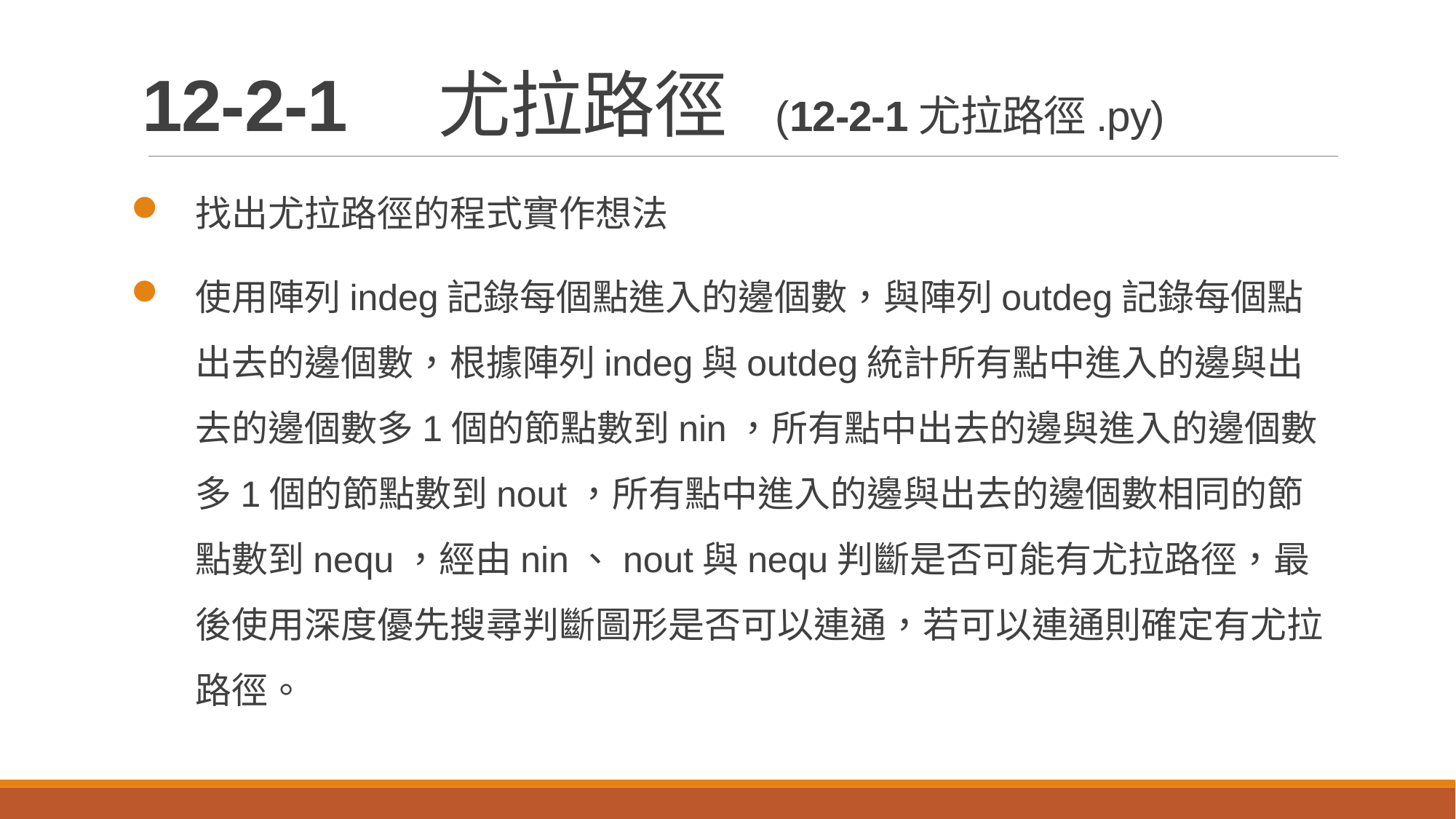

# 12-2-1　尤拉路徑  (12-2-1尤拉路徑.py)
找出尤拉路徑的程式實作想法
使用陣列indeg記錄每個點進入的邊個數，與陣列outdeg記錄每個點出去的邊個數，根據陣列indeg與outdeg統計所有點中進入的邊與出去的邊個數多1個的節點數到nin，所有點中出去的邊與進入的邊個數多1個的節點數到nout，所有點中進入的邊與出去的邊個數相同的節點數到nequ，經由nin、nout與nequ判斷是否可能有尤拉路徑，最後使用深度優先搜尋判斷圖形是否可以連通，若可以連通則確定有尤拉路徑。